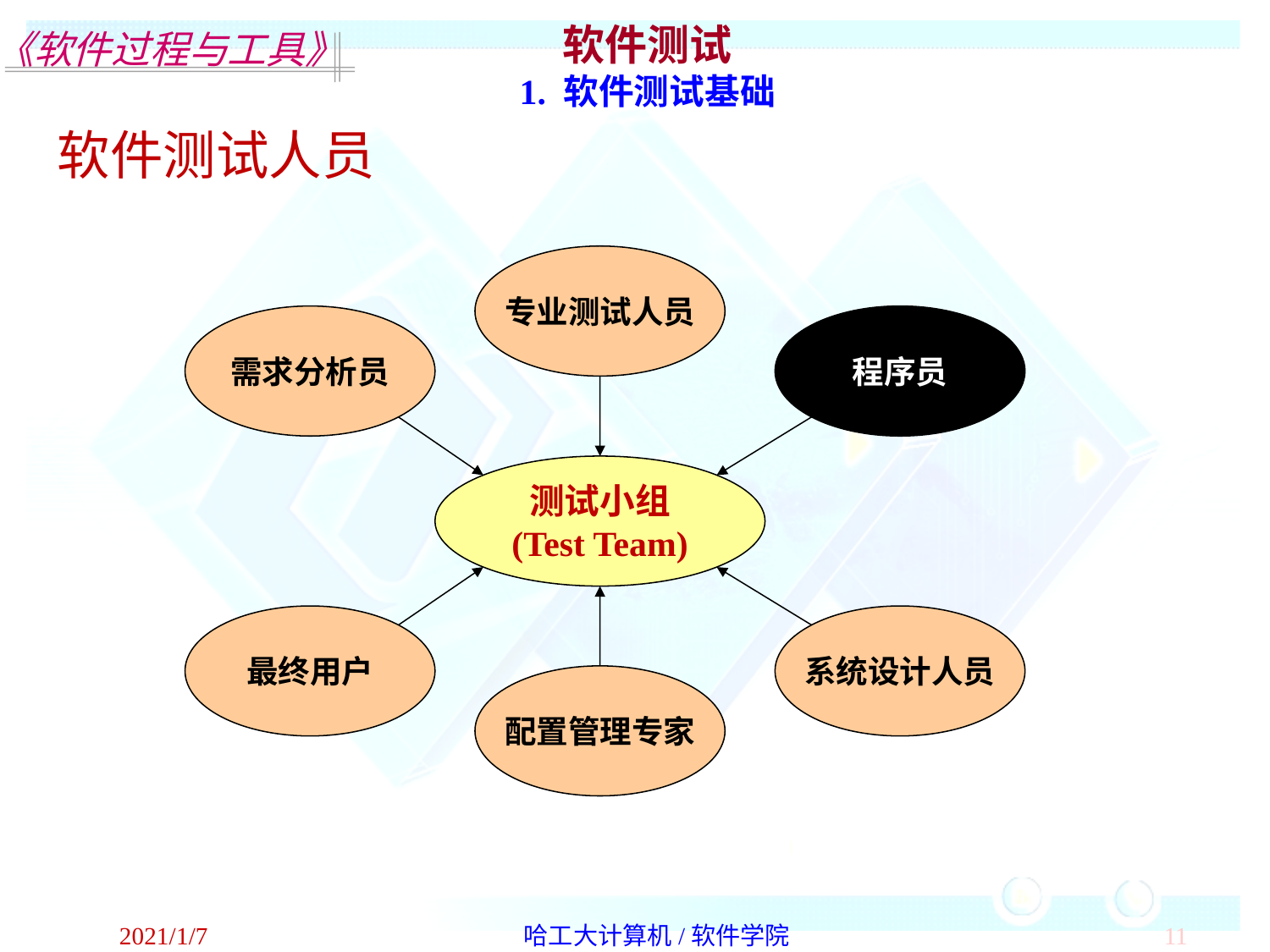

软件测试
1. 软件测试基础
软件测试人员
专业测试人员
需求分析员
程序员
测试小组
(Test Team)
最终用户
系统设计人员
配置管理专家